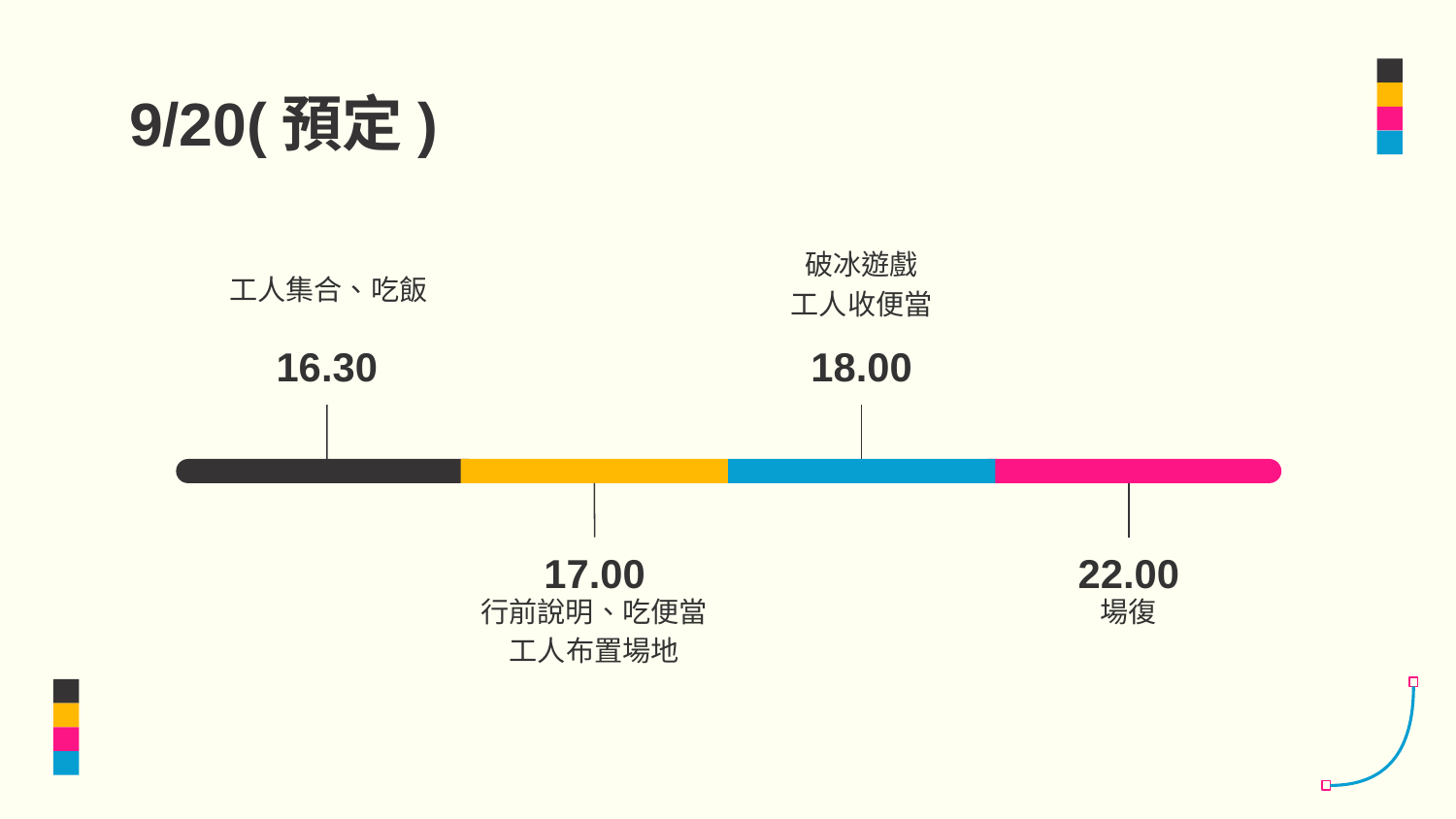

# 9/20(預定)
破冰遊戲
工人收便當
工人集合、吃飯
16.30
18.00

17.00
22.00
行前說明、吃便當
工人布置場地
場復